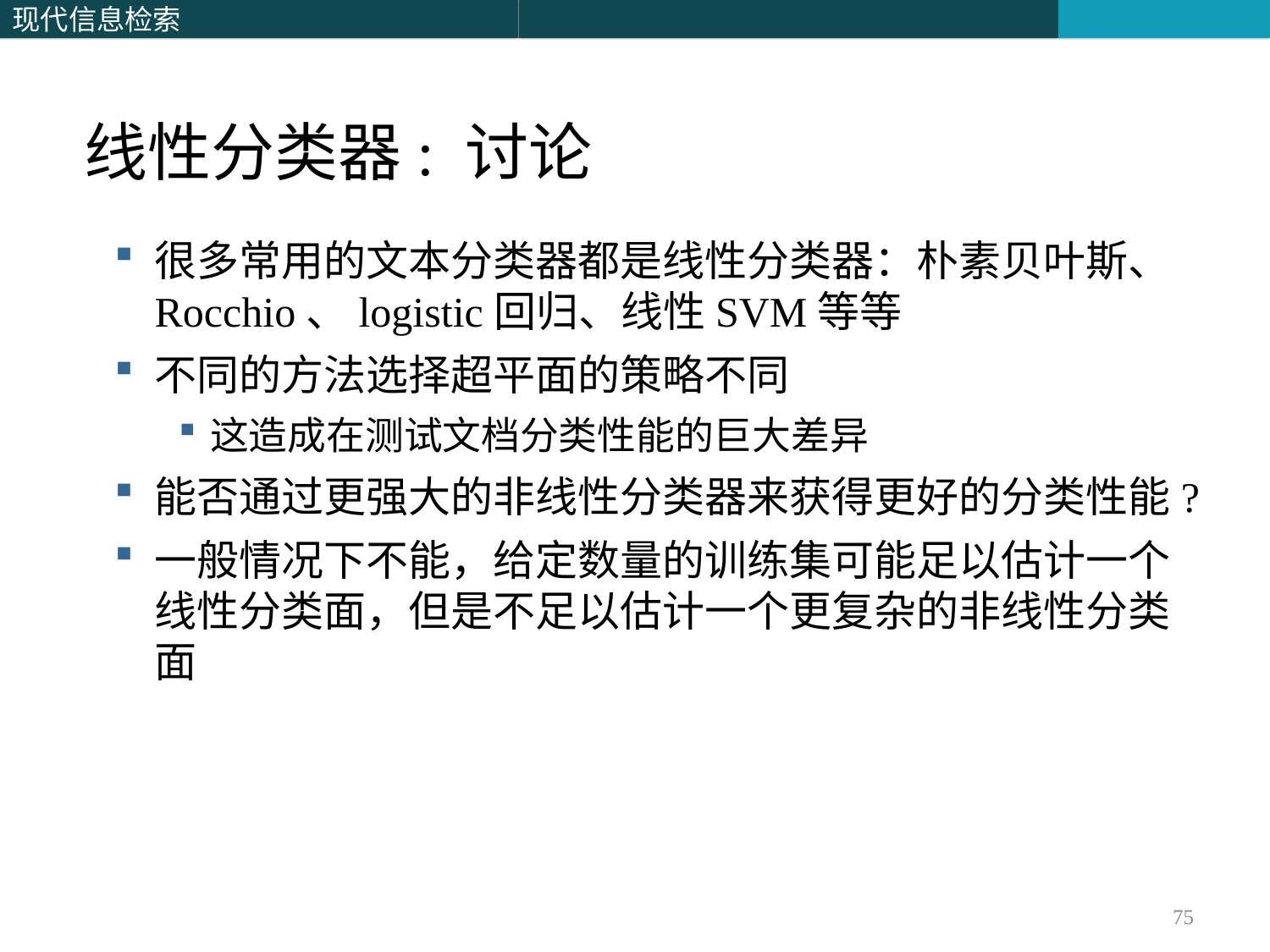

线性分类器: 讨论

很多常用的文本分类器都是线性分类器：朴素贝叶斯、Rocchio、logistic回归、线性SVM等等
不同的方法选择超平面的策略不同
这造成在测试文档分类性能的巨大差异
能否通过更强大的非线性分类器来获得更好的分类性能?
一般情况下不能，给定数量的训练集可能足以估计一个线性分类面，但是不足以估计一个更复杂的非线性分类面
75